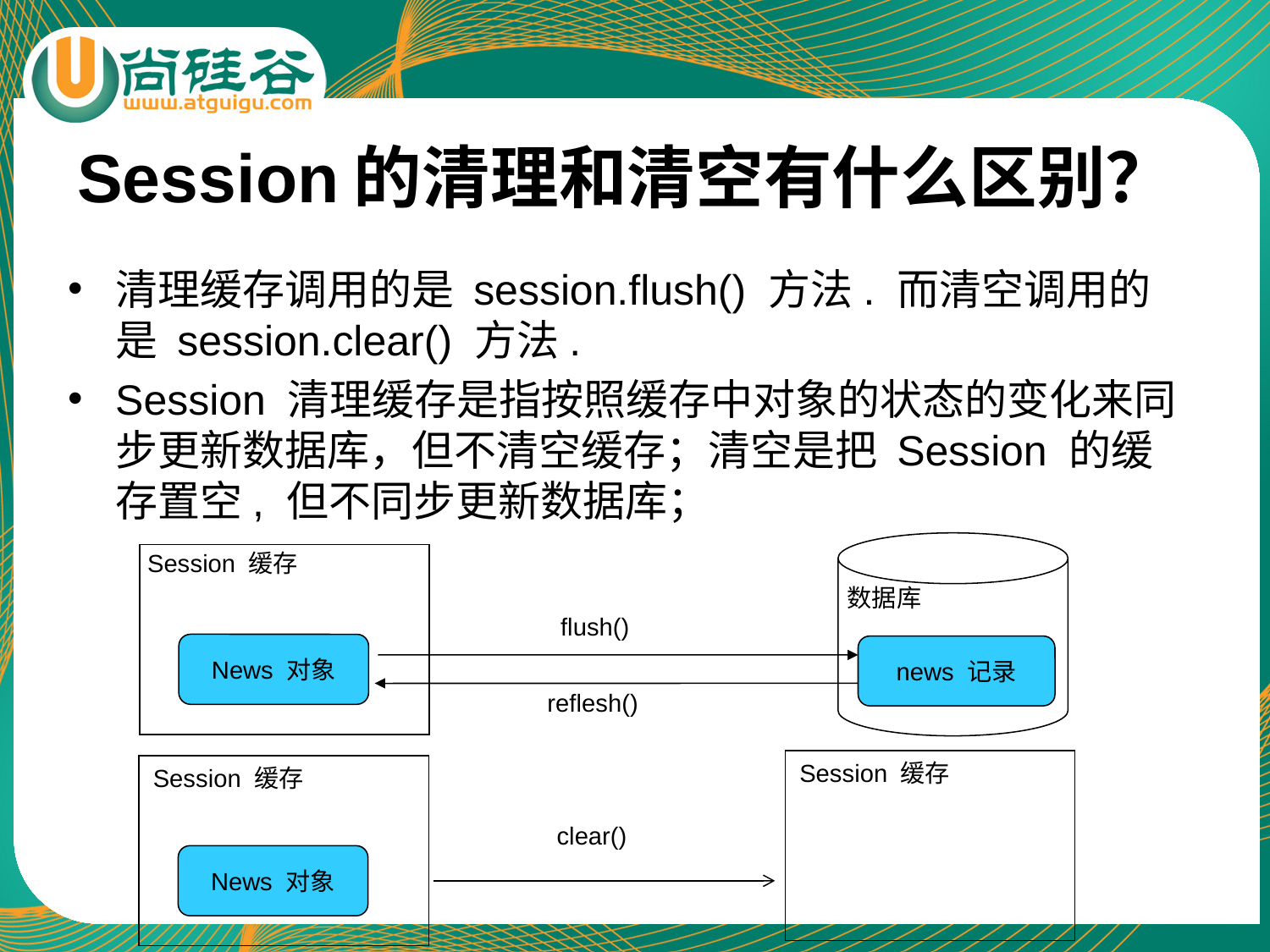

# Session的清理和清空有什么区别？
清理缓存调用的是 session.flush() 方法. 而清空调用的是 session.clear() 方法.
Session 清理缓存是指按照缓存中对象的状态的变化来同步更新数据库，但不清空缓存；清空是把 Session 的缓存置空, 但不同步更新数据库；

Session 缓存

数据库
flush()
News 对象
news 记录

reflesh()

Session 缓存

Session 缓存
clear()
News 对象